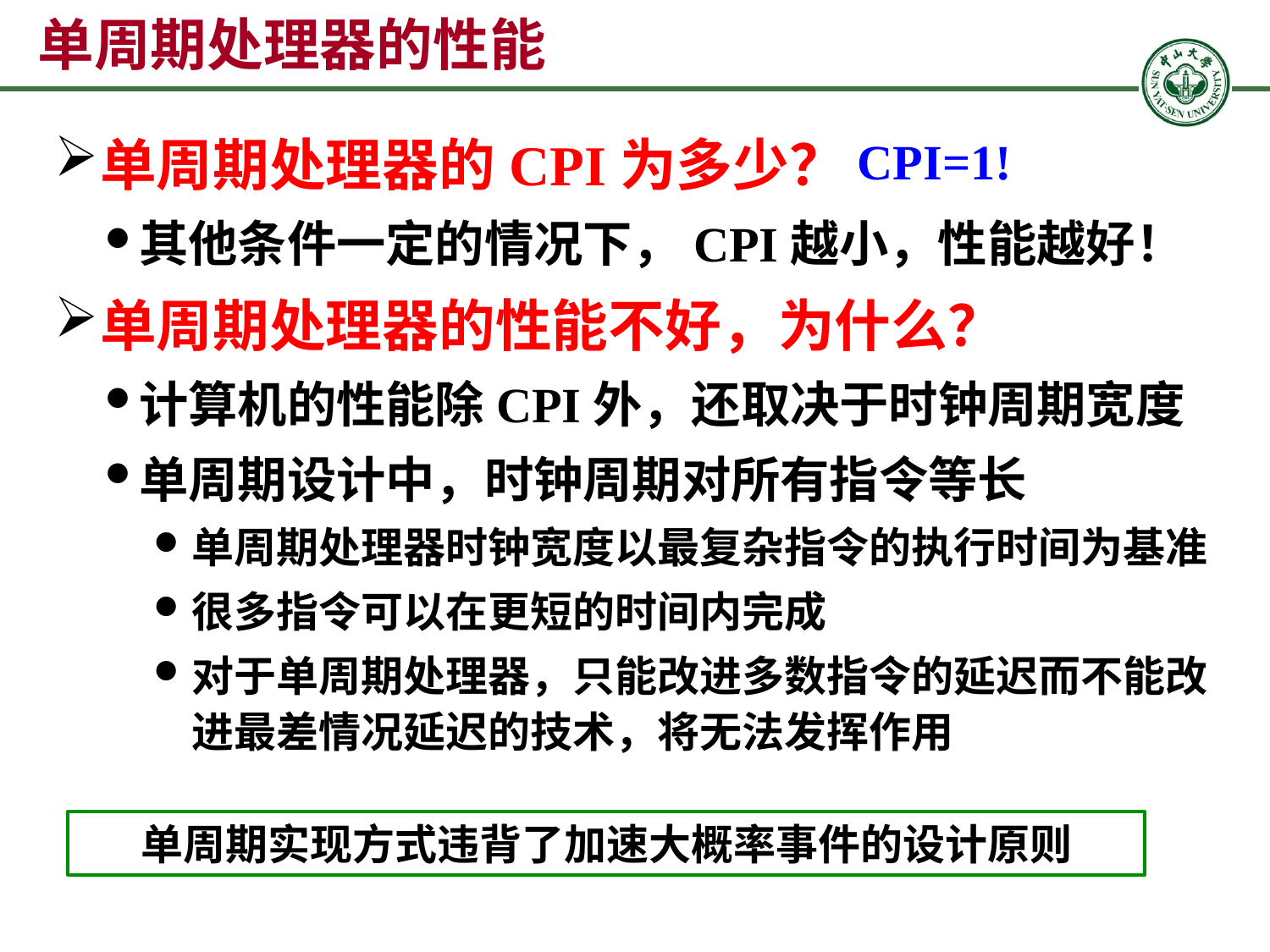

# 单周期处理器的性能
单周期处理器的CPI为多少？
其他条件一定的情况下，CPI越小，性能越好！
单周期处理器的性能不好，为什么？
计算机的性能除CPI外，还取决于时钟周期宽度
单周期设计中，时钟周期对所有指令等长
单周期处理器时钟宽度以最复杂指令的执行时间为基准
很多指令可以在更短的时间内完成
对于单周期处理器，只能改进多数指令的延迟而不能改进最差情况延迟的技术，将无法发挥作用

CPI=1!
单周期实现方式违背了加速大概率事件的设计原则